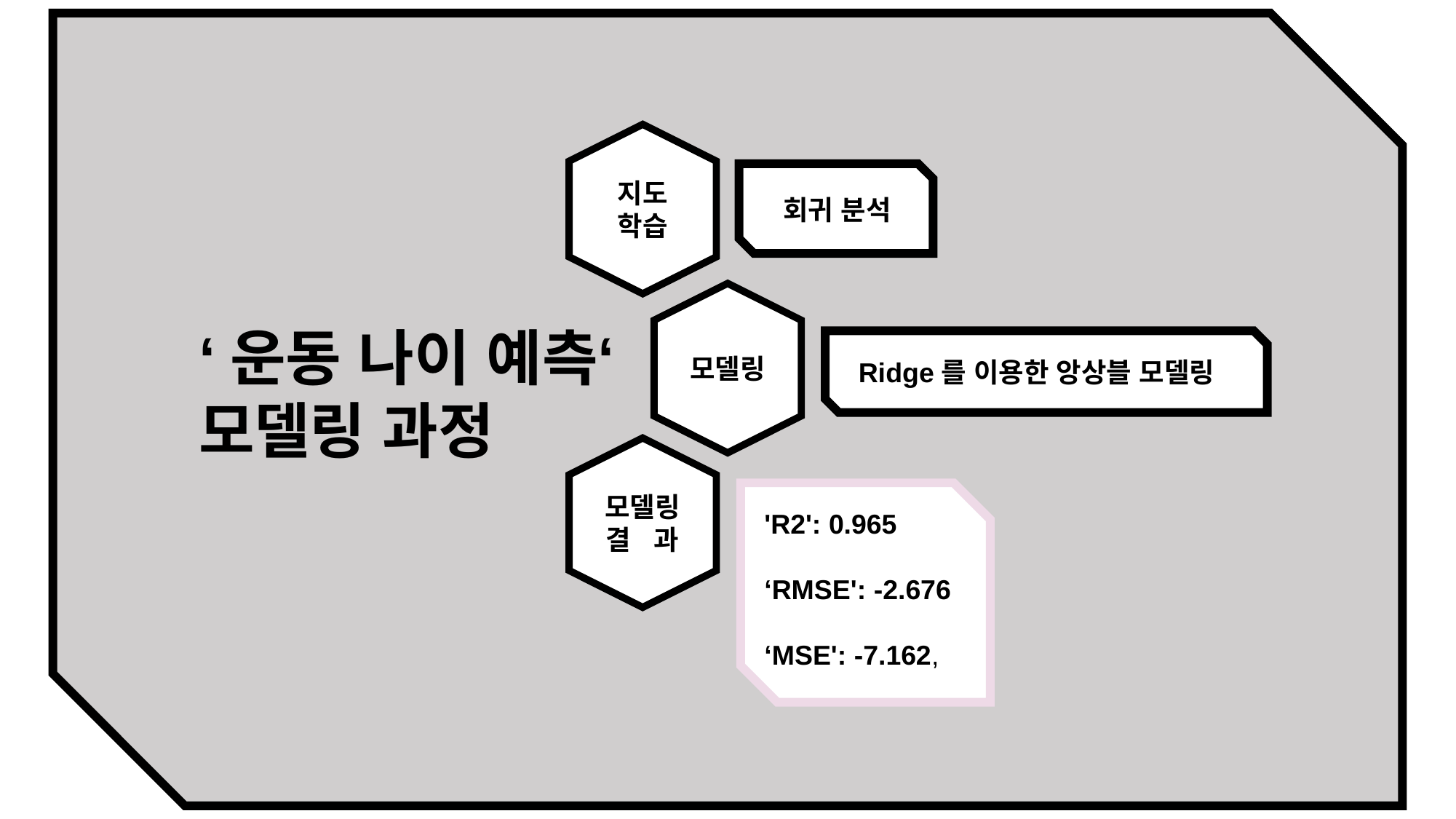

지도
학습

회귀 분석

모델링

Ridge를 이용한 앙상블 모델링

모델링
결   과

 'R2': 0.965

 ‘RMSE': -2.676

 ‘MSE': -7.162,
‘운동 나이 예측‘
모델링 과정